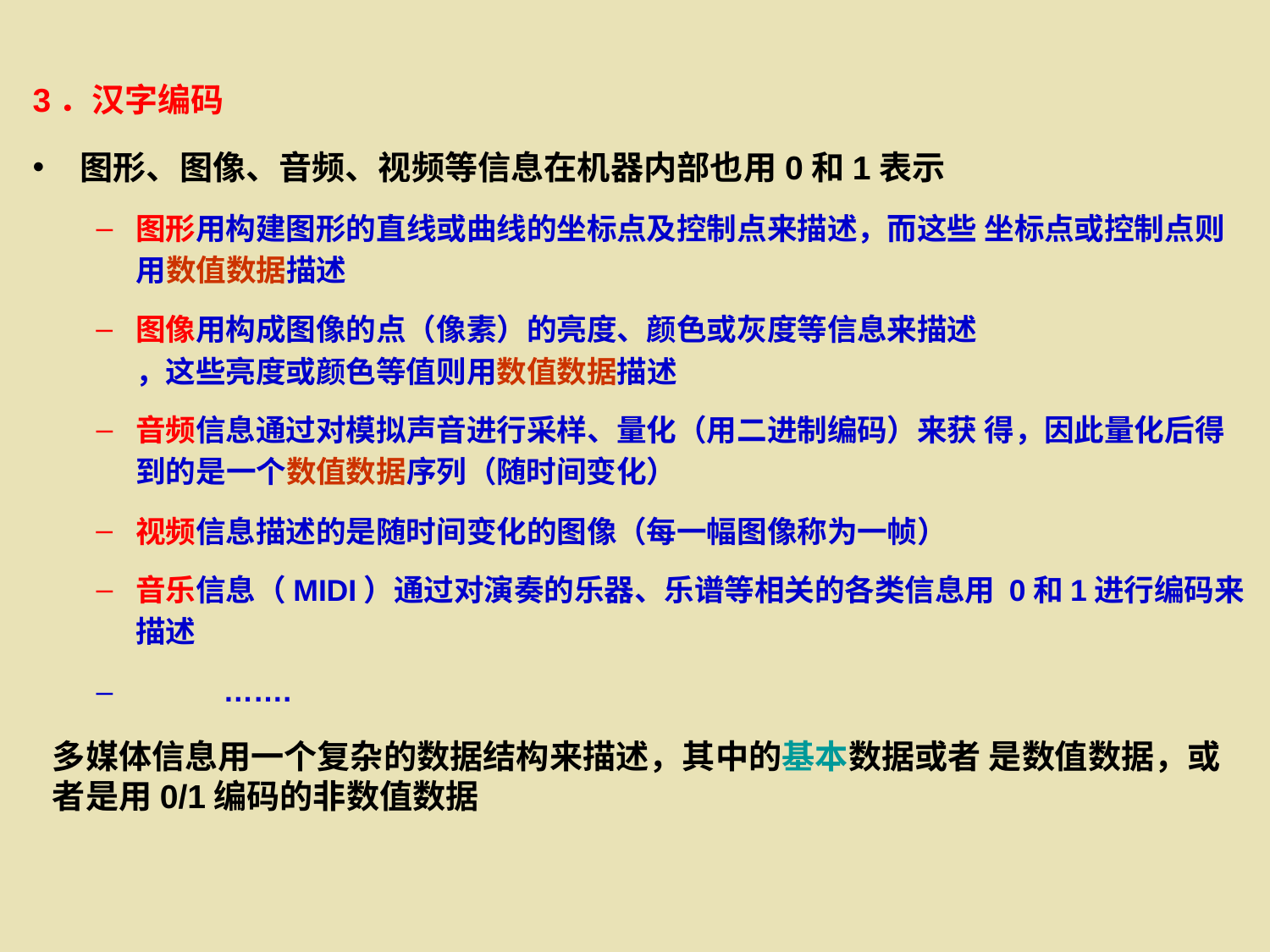

3．汉字编码
图形、图像、音频、视频等信息在机器内部也用0和1表示
图形用构建图形的直线或曲线的坐标点及控制点来描述，而这些 坐标点或控制点则用数值数据描述
图像用构成图像的点（像素）的亮度、颜色或灰度等信息来描述
，这些亮度或颜色等值则用数值数据描述
音频信息通过对模拟声音进行采样、量化（用二进制编码）来获 得，因此量化后得到的是一个数值数据序列（随时间变化）
视频信息描述的是随时间变化的图像（每一幅图像称为一帧）
音乐信息（MIDI）通过对演奏的乐器、乐谱等相关的各类信息用 0和1进行编码来描述
–	…….
多媒体信息用一个复杂的数据结构来描述，其中的基本数据或者 是数值数据，或者是用0/1编码的非数值数据